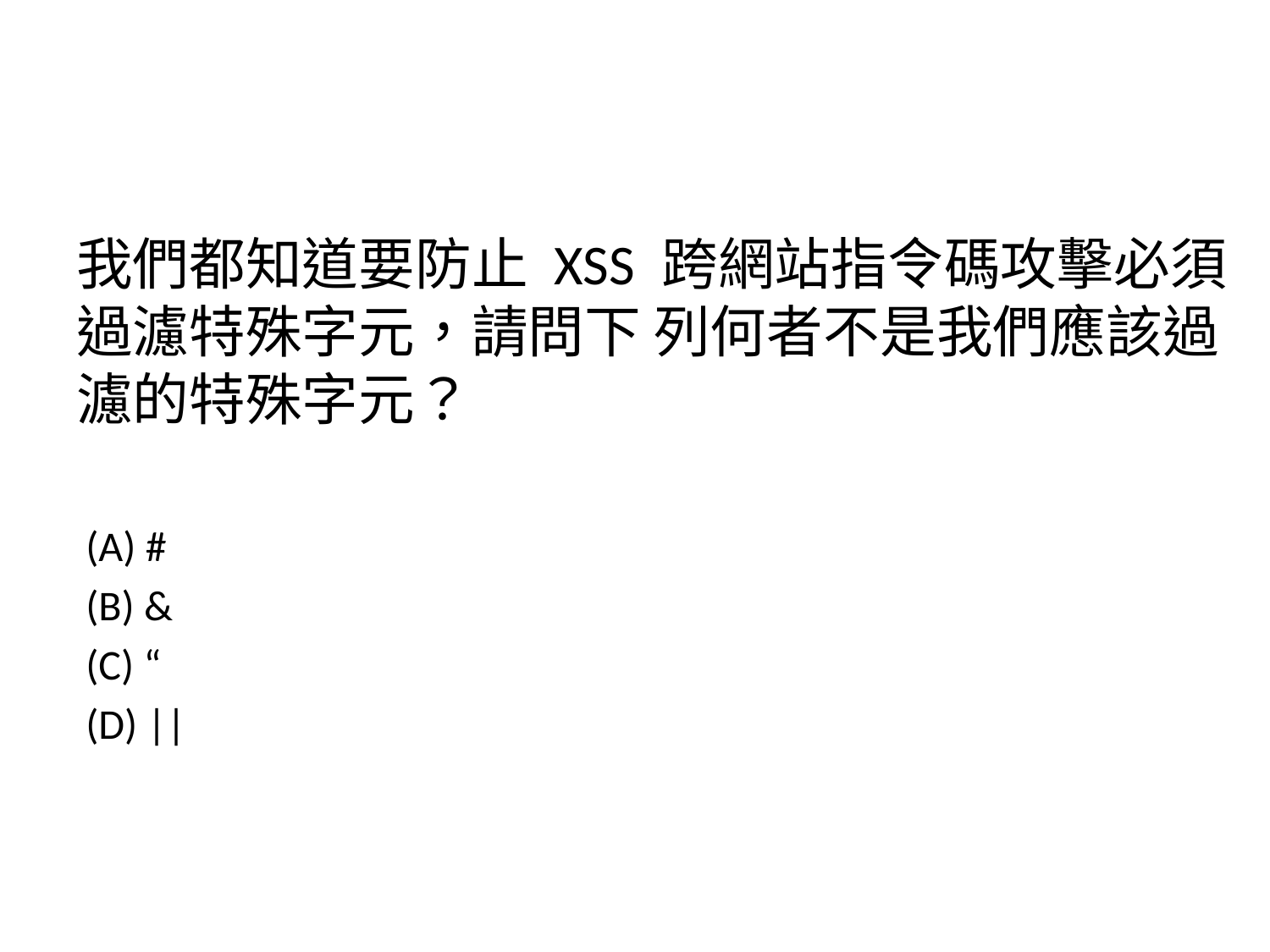

我們都知道要防止 XSS 跨網站指令碼攻擊必須過濾特殊字元，請問下 列何者不是我們應該過濾的特殊字元？

 (A) #
 (B) &
 (C) “
 (D) ||